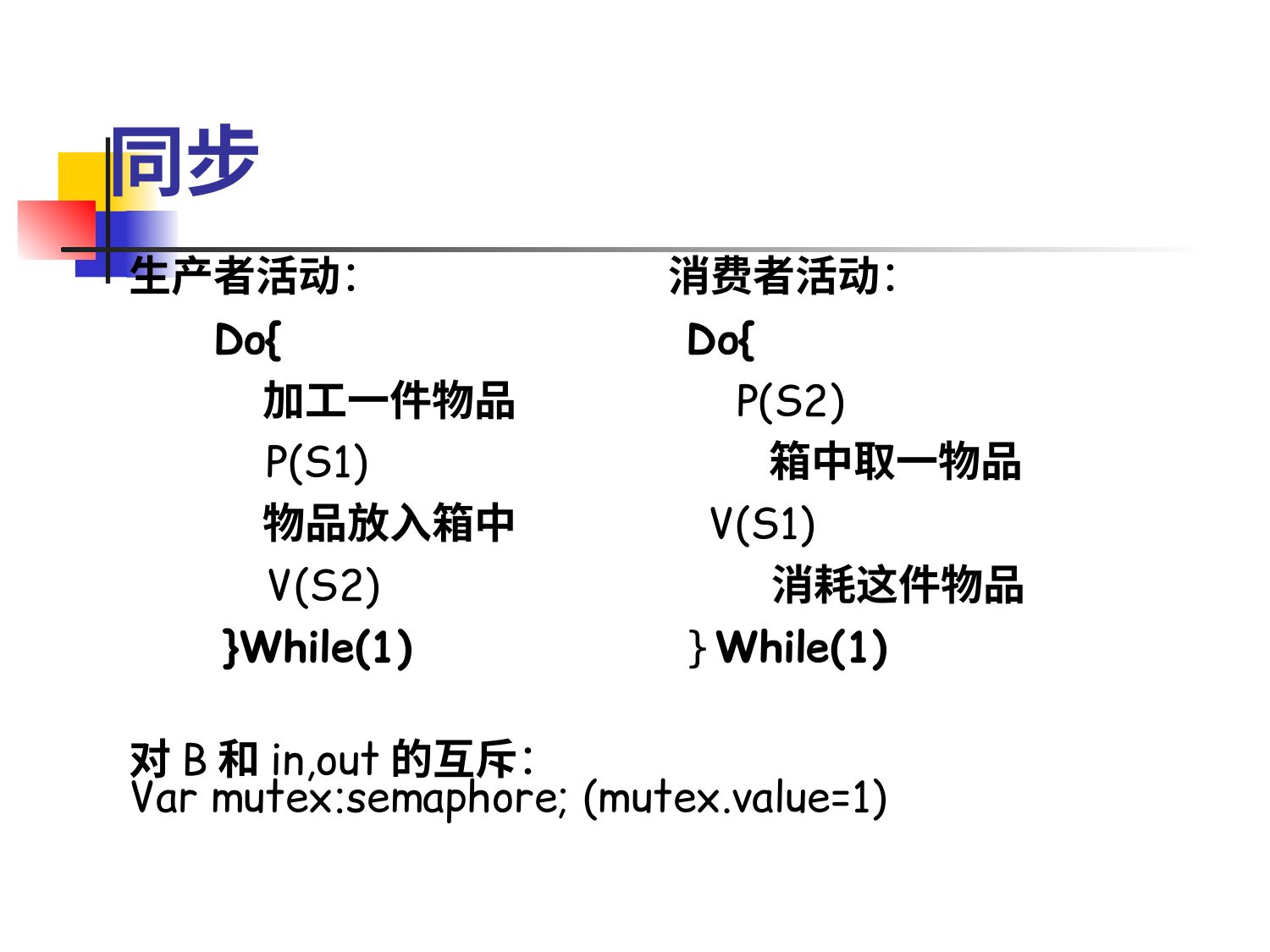

# 同步
生产者活动：                              消费者活动：
        Do{                      Do{
             加工一件物品                      P(S2)
             P(S1)                                     箱中取一物品
             物品放入箱中                   V(S1)
             V(S2)                                    消耗这件物品
         }While(1)               }While(1)
对B和in,out的互斥：
Var mutex:semaphore; (mutex.value=1)